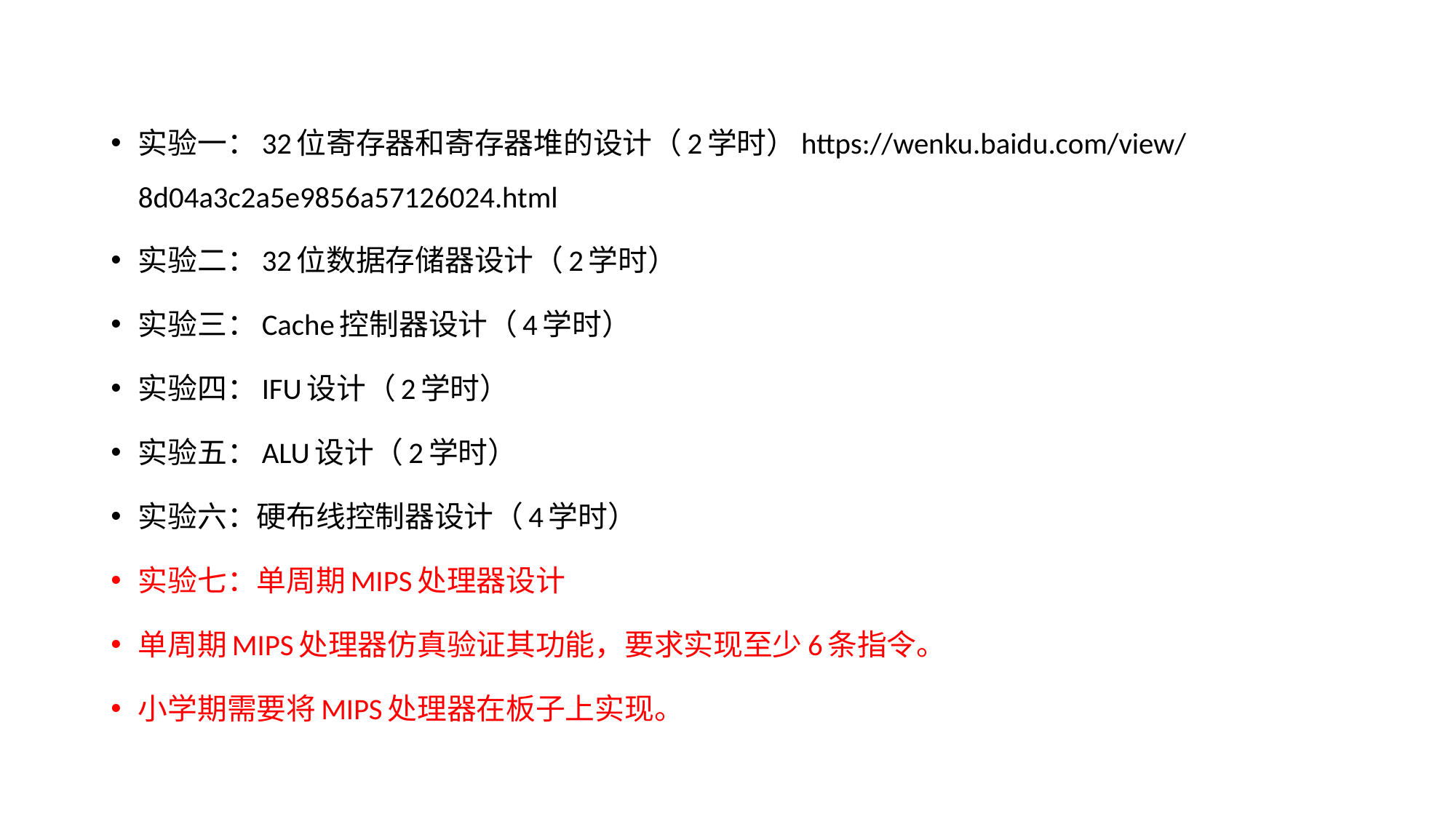

实验一：32位寄存器和寄存器堆的设计（2学时）https://wenku.baidu.com/view/8d04a3c2a5e9856a57126024.html
实验二：32位数据存储器设计（2学时）
实验三：Cache控制器设计（4学时）
实验四：IFU设计（2学时）
实验五：ALU设计（2学时）
实验六：硬布线控制器设计（4学时）
实验七：单周期MIPS处理器设计
单周期MIPS处理器仿真验证其功能，要求实现至少6条指令。
小学期需要将MIPS处理器在板子上实现。